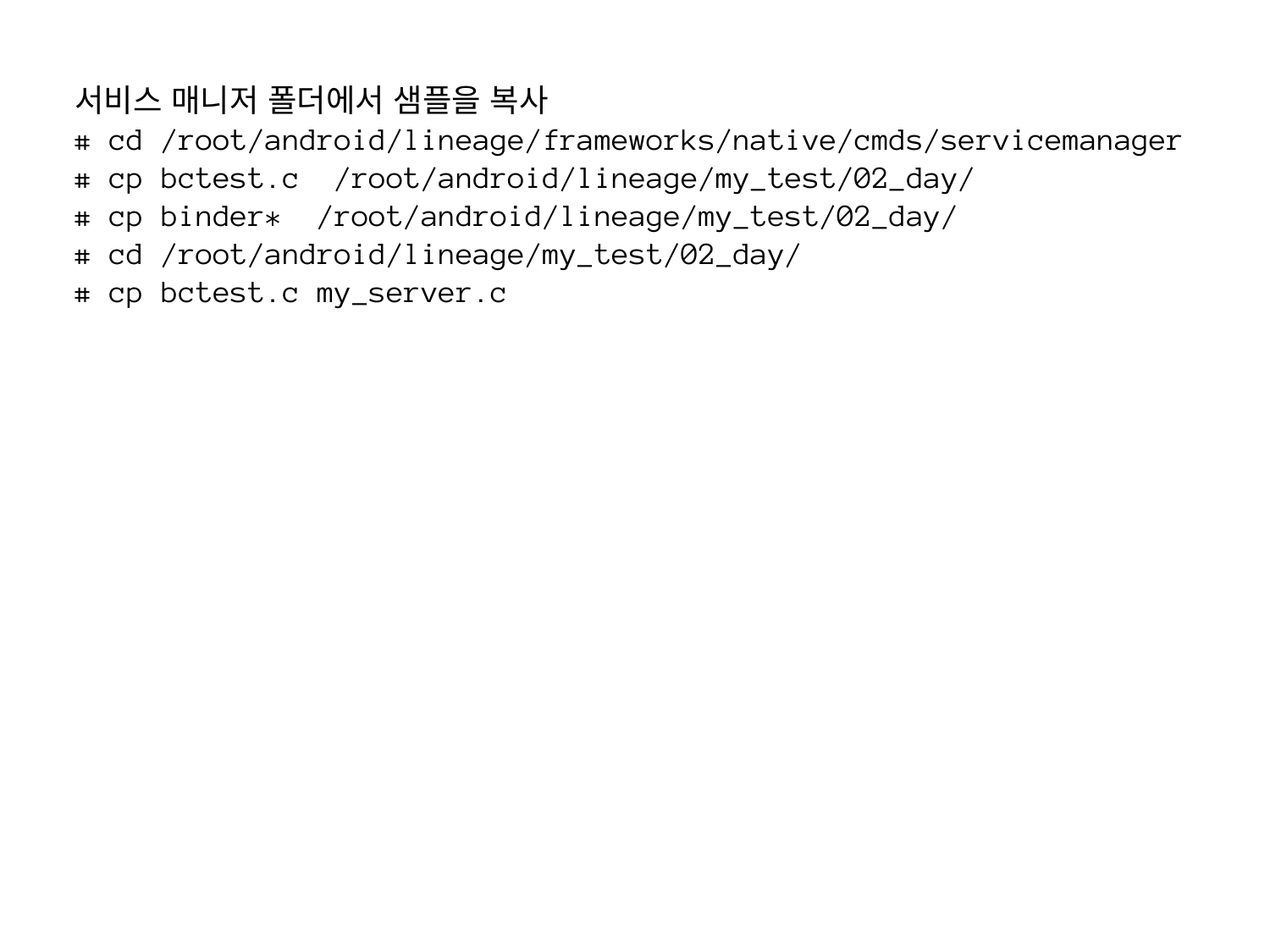

서비스 매니저 폴더에서 샘플을 복사
# cd /root/android/lineage/frameworks/native/cmds/servicemanager
# cp bctest.c  /root/android/lineage/my_test/02_day/
# cp binder*  /root/android/lineage/my_test/02_day/
# cd /root/android/lineage/my_test/02_day/
# cp bctest.c my_server.c